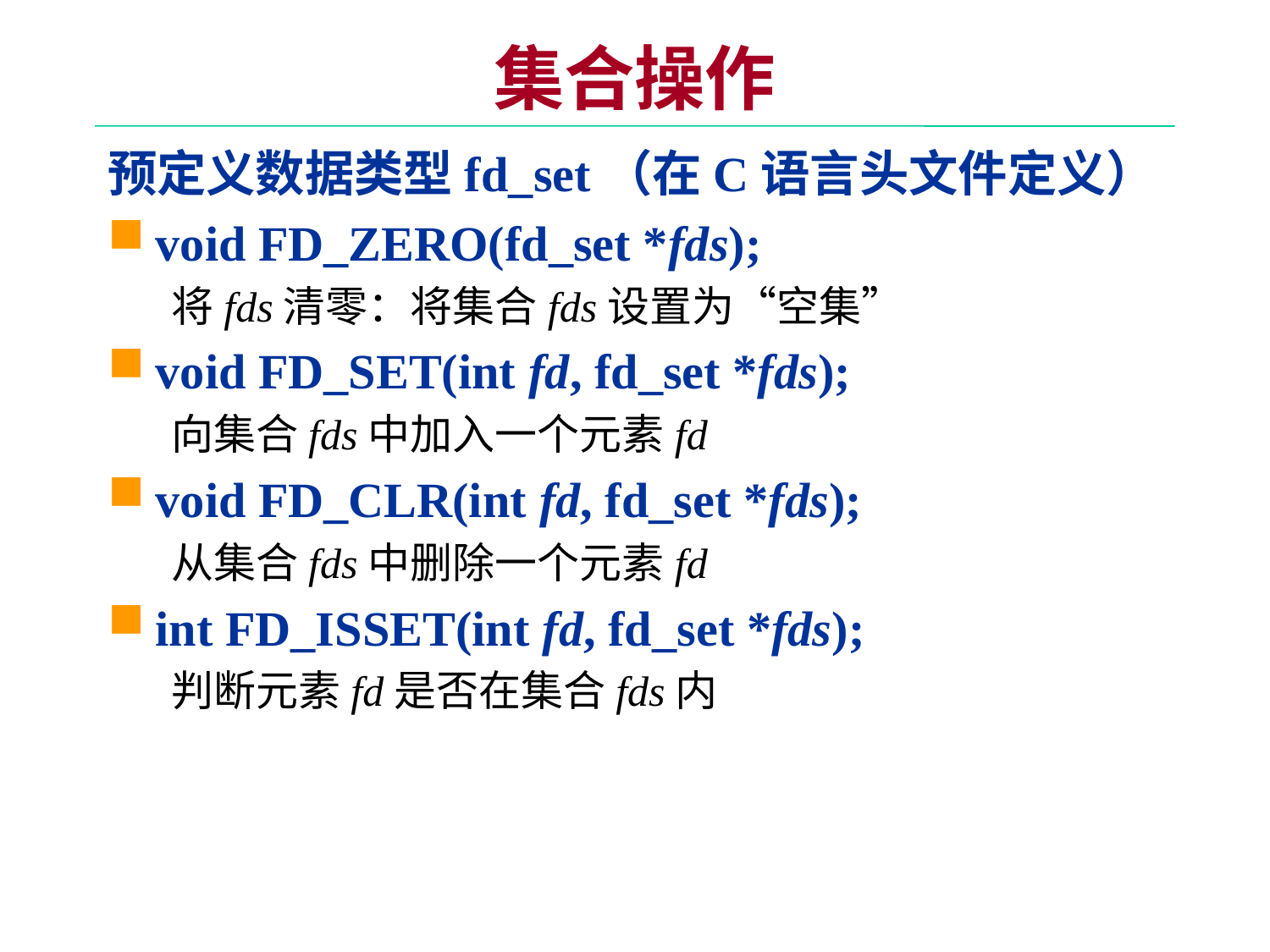

# 集合操作
预定义数据类型fd_set（在C语言头文件定义）
void FD_ZERO(fd_set *fds);
将fds清零：将集合fds设置为“空集”
void FD_SET(int fd, fd_set *fds);
向集合fds中加入一个元素fd
void FD_CLR(int fd, fd_set *fds);
从集合fds中删除一个元素fd
int FD_ISSET(int fd, fd_set *fds);
判断元素fd是否在集合fds内